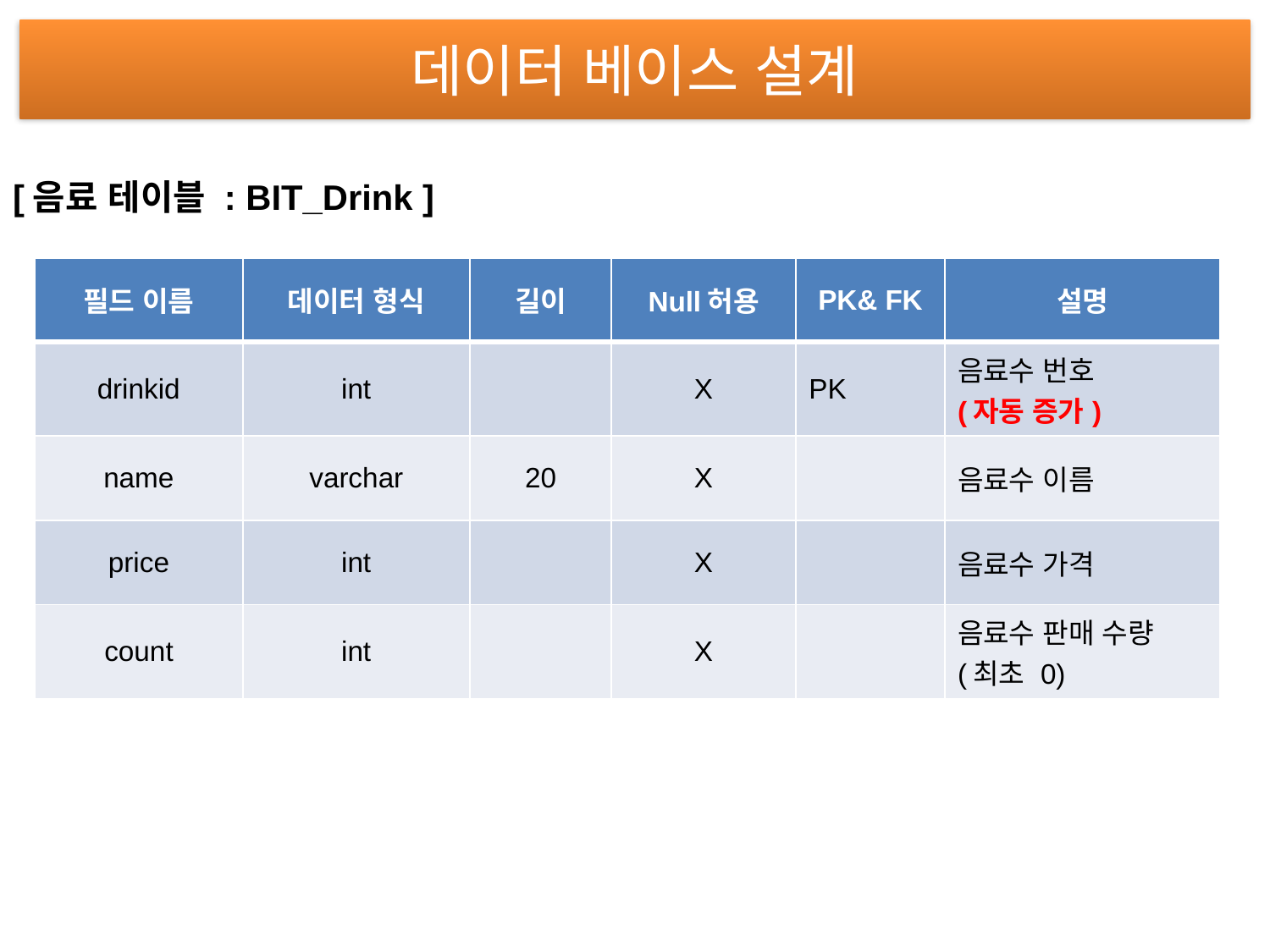

# 데이터 베이스 설계
[음료 테이블 : BIT_Drink ]
| 필드 이름 | 데이터 형식 | 길이 | Null허용 | PK& FK | 설명 |
| --- | --- | --- | --- | --- | --- |
| drinkid | int |  | X | PK | 음료수 번호 (자동 증가) |
| name | varchar | 20 | X |  | 음료수 이름 |
| price | int |  | X |  | 음료수 가격 |
| count | int |  | X |  | 음료수 판매 수량 (최초 0) |